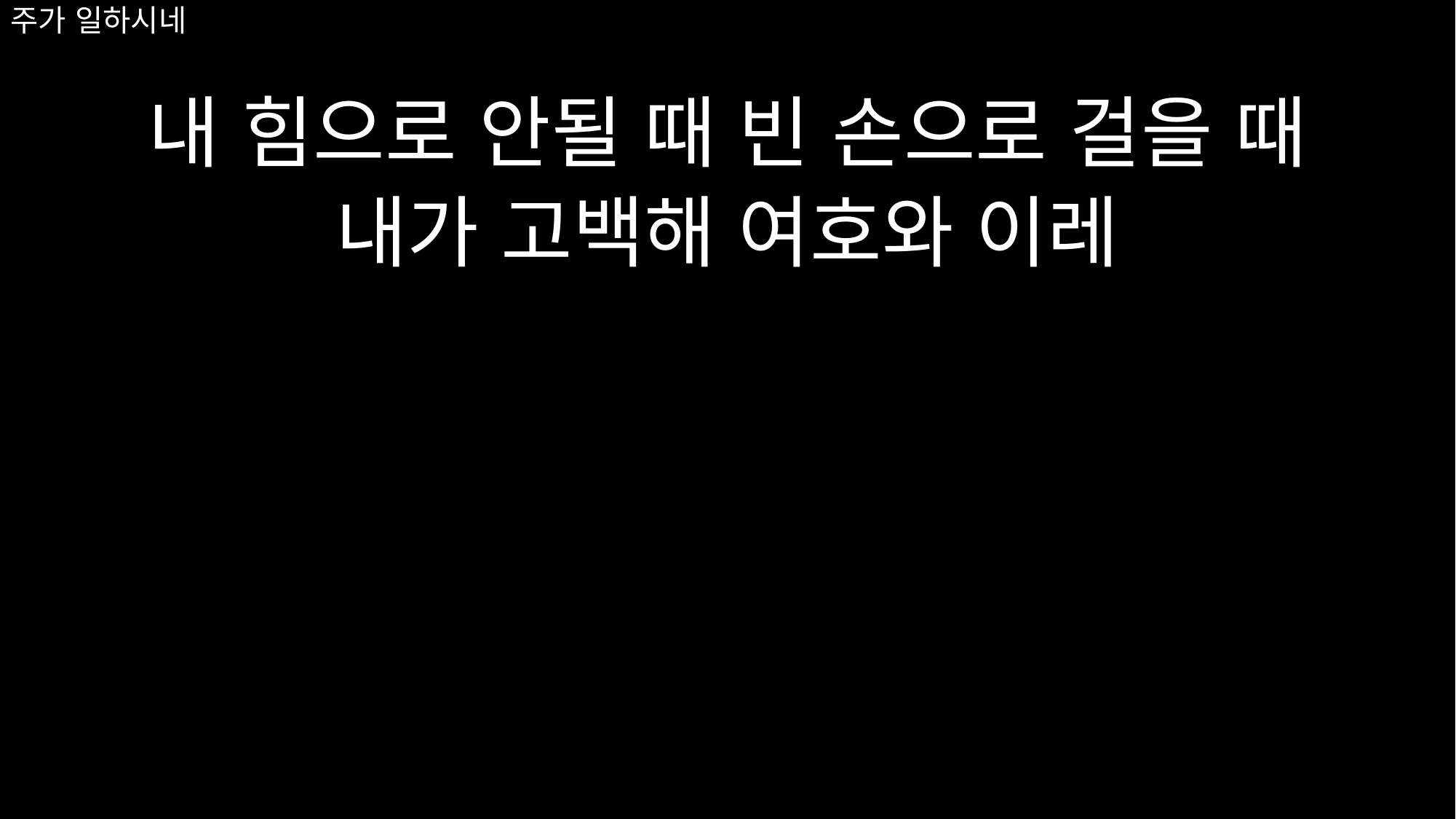

# 주가 일하시네
내 힘으로 안될 때 빈 손으로 걸을 때
내가 고백해 여호와 이레